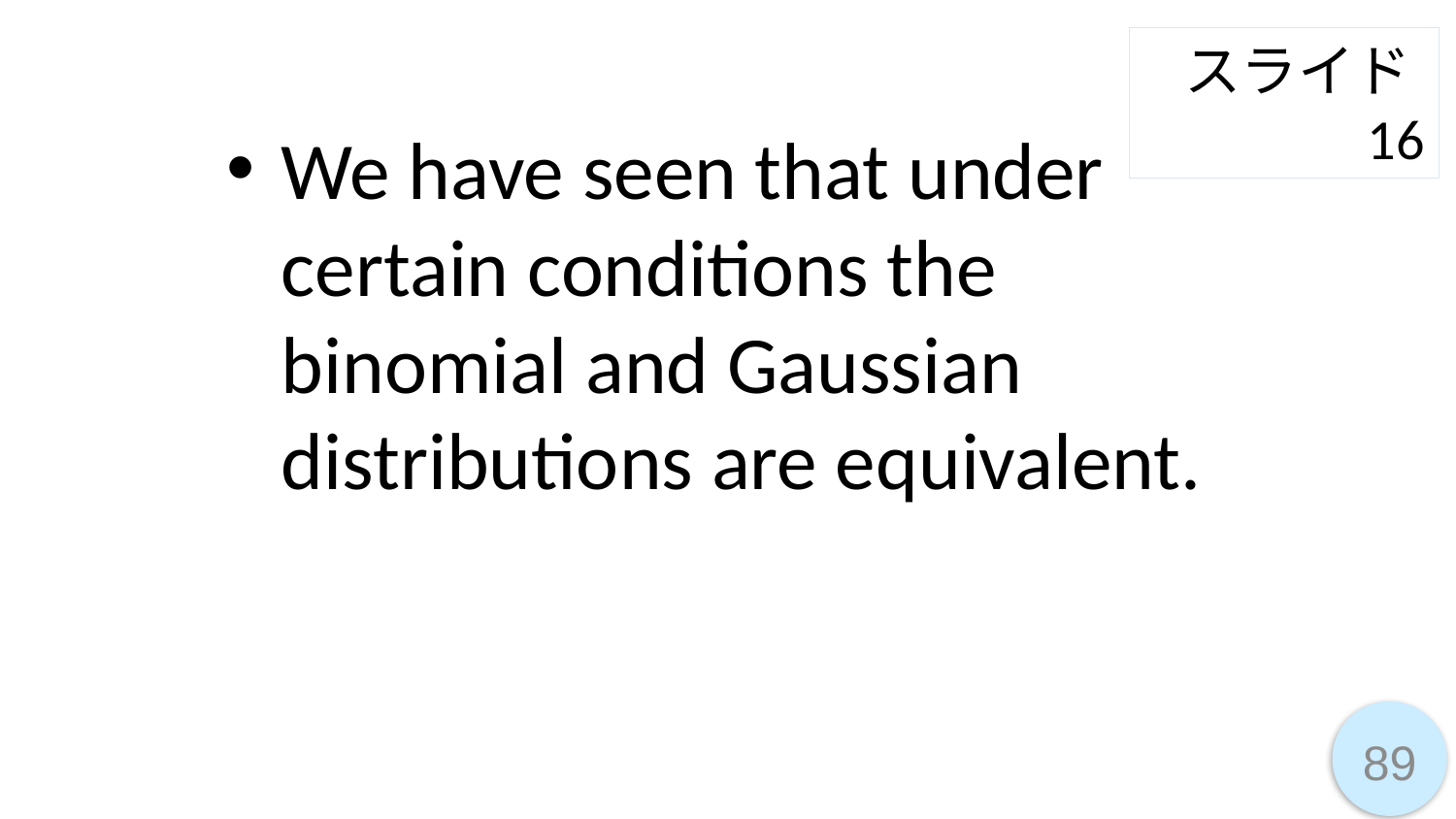

スライド16
We have seen that under certain conditions the binomial and Gaussian distributions are equivalent.
89